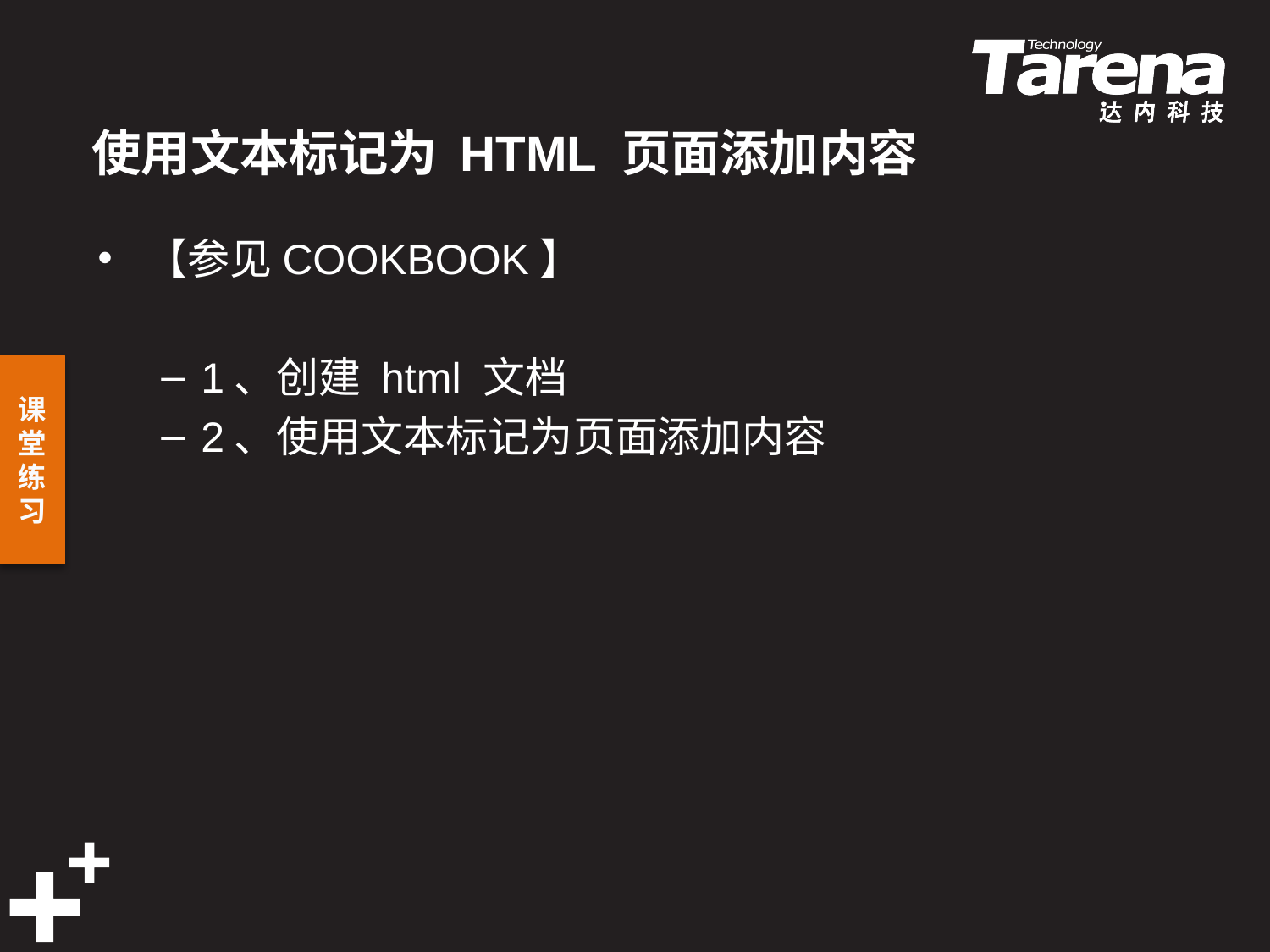

# 使用文本标记为 HTML 页面添加内容
【参见COOKBOOK】

1、创建 html 文档
2、使用文本标记为页面添加内容